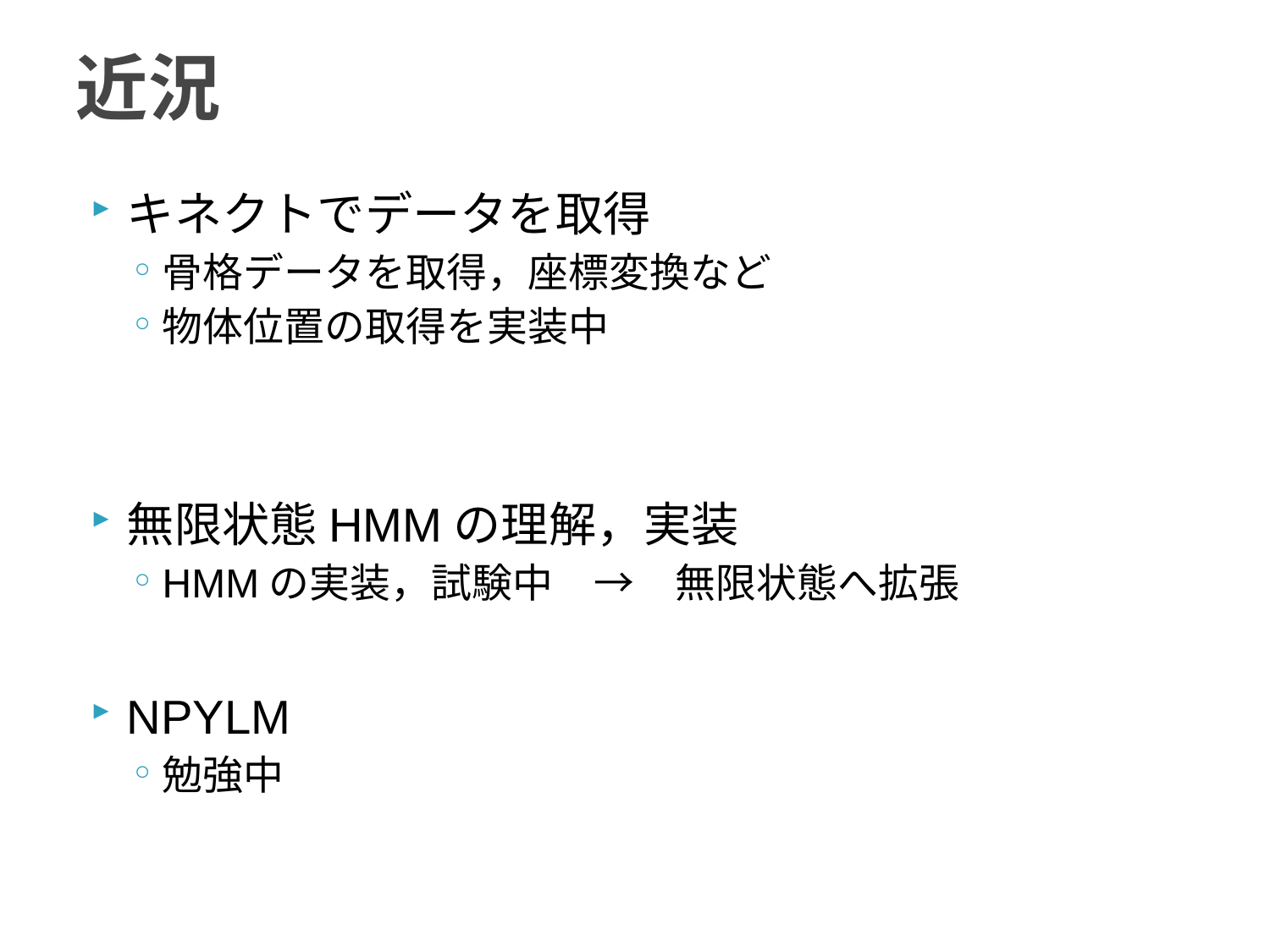

# 近況
キネクトでデータを取得
骨格データを取得，座標変換など
物体位置の取得を実装中

無限状態HMMの理解，実装
HMMの実装，試験中　→　無限状態へ拡張

NPYLM
勉強中